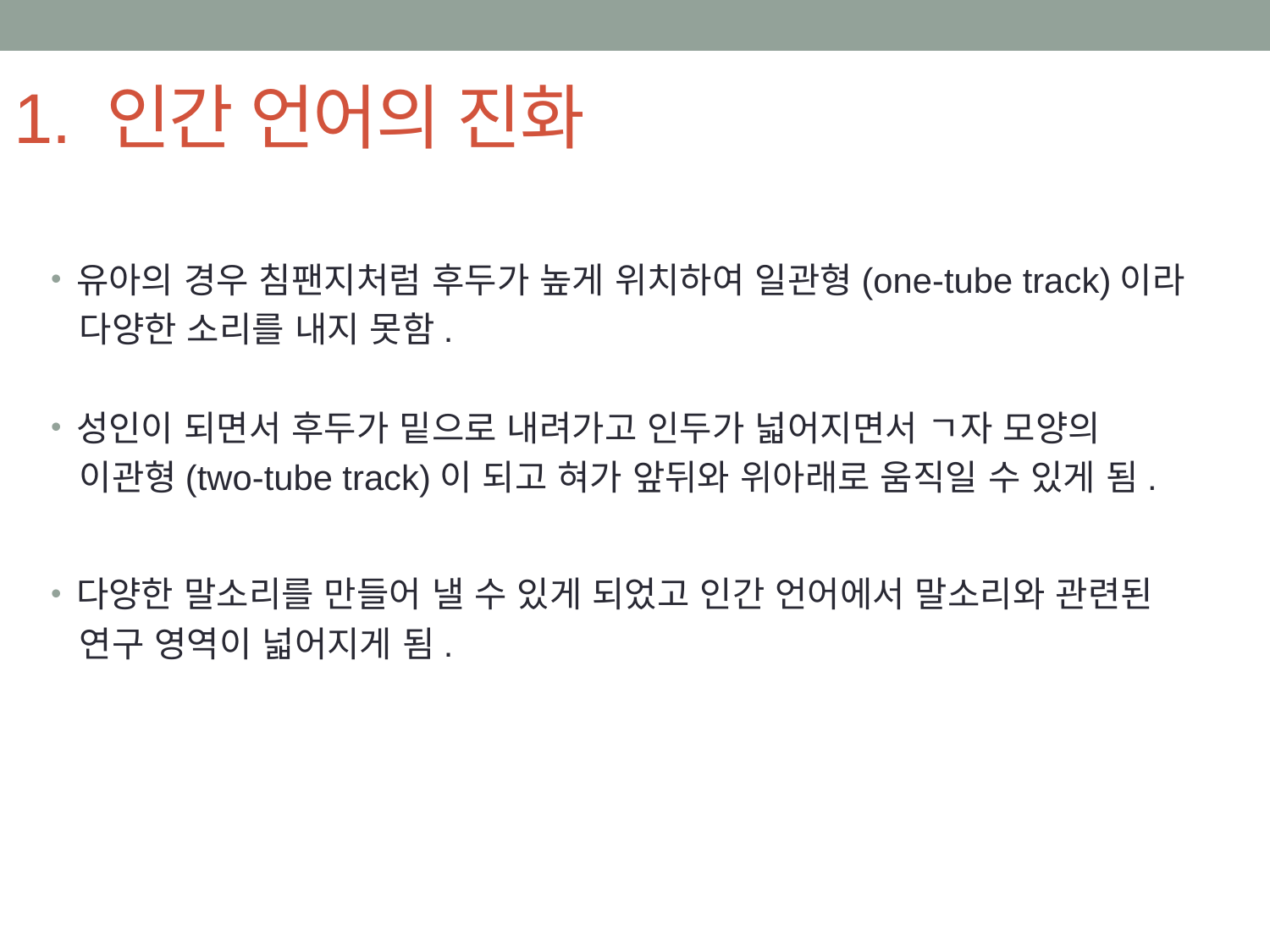

# 1. 인간 언어의 진화

유아의 경우 침팬지처럼 후두가 높게 위치하여 일관형(one-tube track)이라
  다양한 소리를 내지 못함.

성인이 되면서 후두가 밑으로 내려가고 인두가 넓어지면서 ㄱ자 모양의
  이관형(two-tube track)이 되고 혀가 앞뒤와 위아래로 움직일 수 있게 됨.

다양한 말소리를 만들어 낼 수 있게 되었고 인간 언어에서 말소리와 관련된
  연구 영역이 넓어지게 됨.